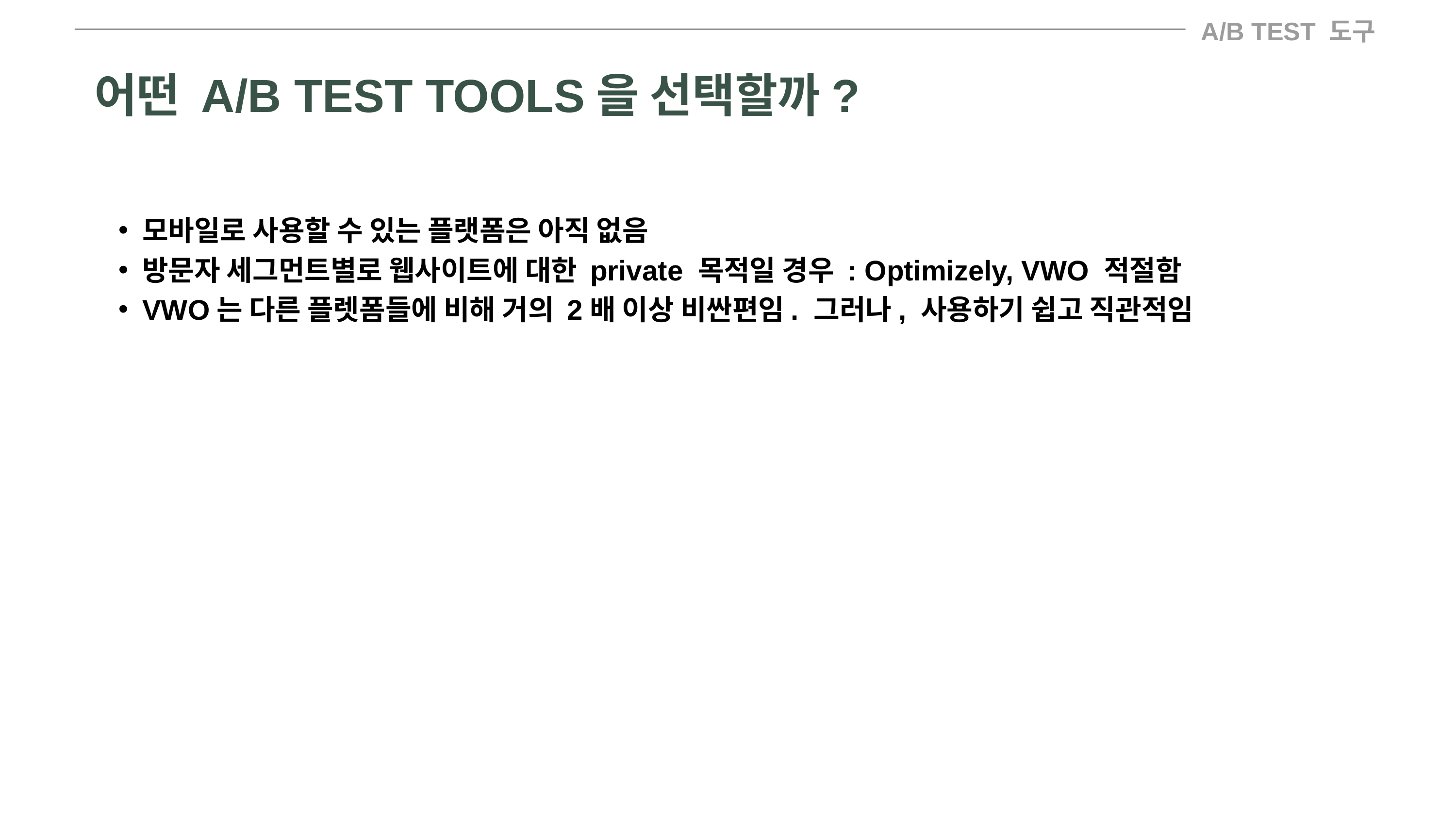

A/B TEST 도구

어떤 A/B TEST TOOLS을 선택할까?

모바일로 사용할 수 있는 플랫폼은 아직 없음
방문자 세그먼트별로 웹사이트에 대한 private 목적일 경우 : Optimizely, VWO 적절함
VWO는 다른 플렛폼들에 비해 거의 2배 이상 비싼편임. 그러나, 사용하기 쉽고 직관적임